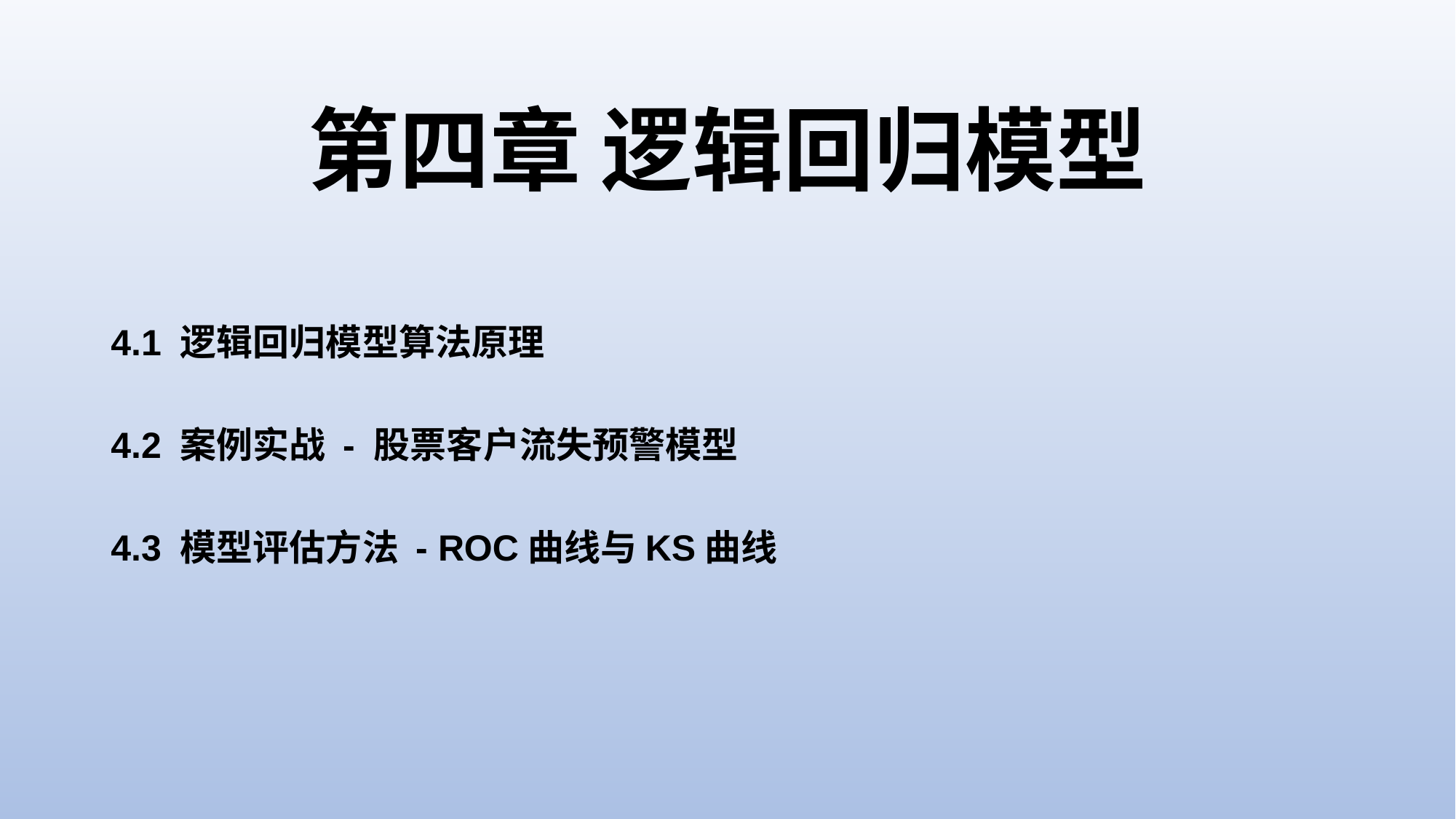

第四章 逻辑回归模型
4.1 逻辑回归模型算法原理
4.2 案例实战 - 股票客户流失预警模型
4.3 模型评估方法 - ROC曲线与KS曲线